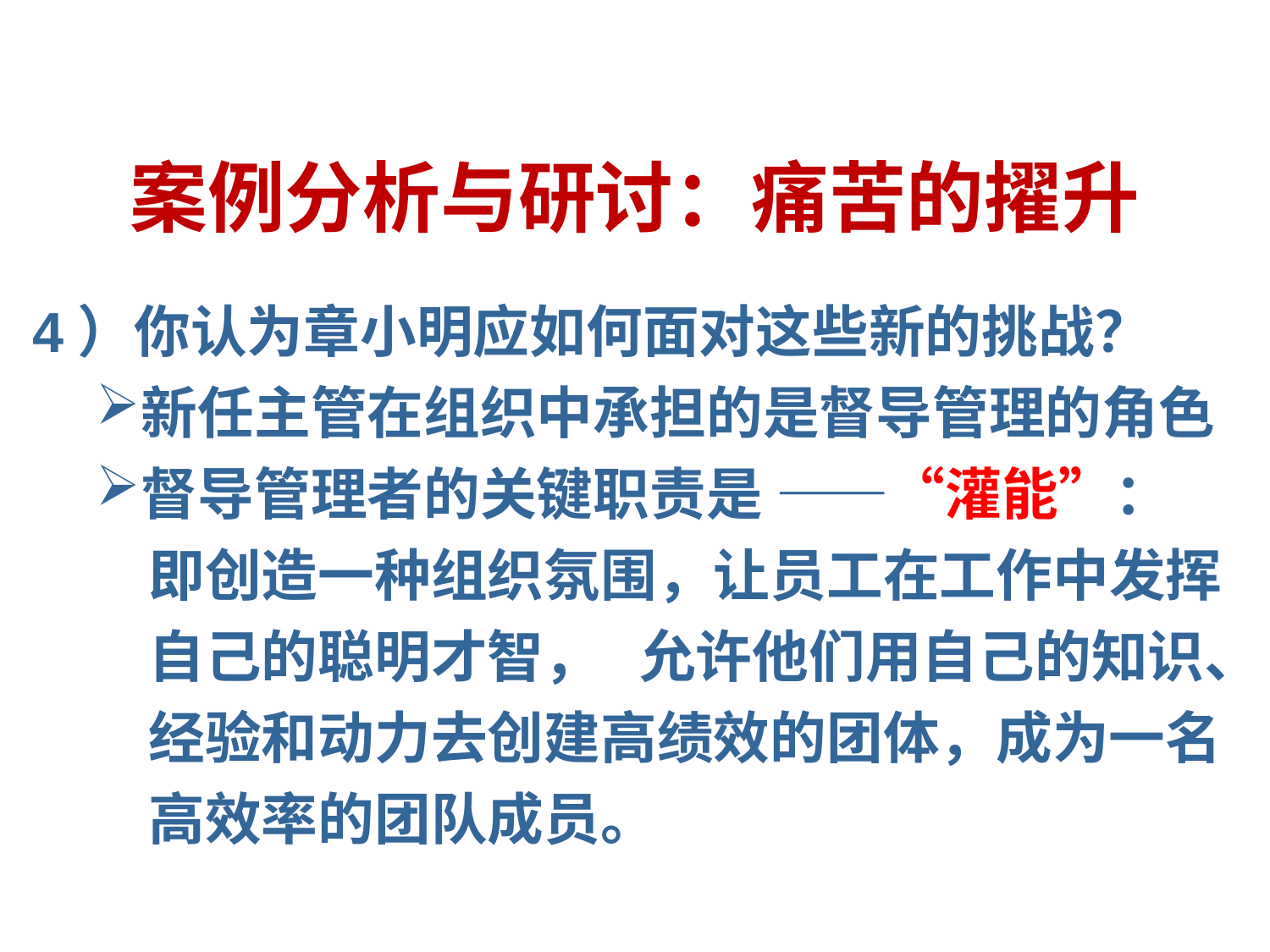

# 案例分析与研讨：痛苦的擢升
4）你认为章小明应如何面对这些新的挑战？
新任主管在组织中承担的是督导管理的角色
督导管理者的关键职责是 ——“灌能”：
   即创造一种组织氛围，让员工在工作中发挥
   自己的聪明才智，   允许他们用自己的知识、
   经验和动力去创建高绩效的团体，成为一名
   高效率的团队成员。